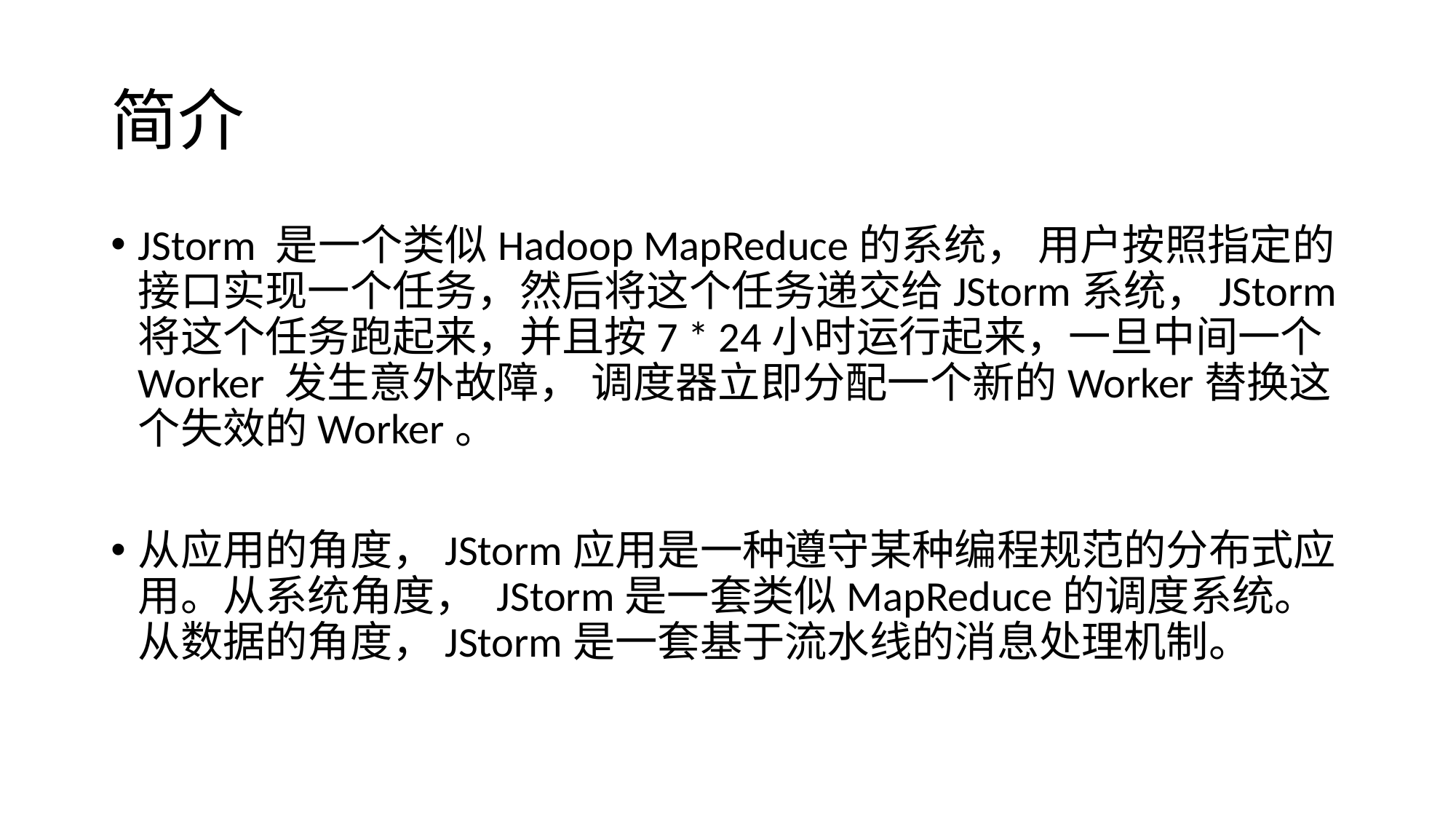

# 简介
JStorm 是一个类似Hadoop MapReduce的系统， 用户按照指定的接口实现一个任务，然后将这个任务递交给JStorm系统，JStorm将这个任务跑起来，并且按7 * 24小时运行起来，一旦中间一个Worker 发生意外故障， 调度器立即分配一个新的Worker替换这个失效的Worker。

从应用的角度，JStorm应用是一种遵守某种编程规范的分布式应用。从系统角度， JStorm是一套类似MapReduce的调度系统。 从数据的角度，JStorm是一套基于流水线的消息处理机制。